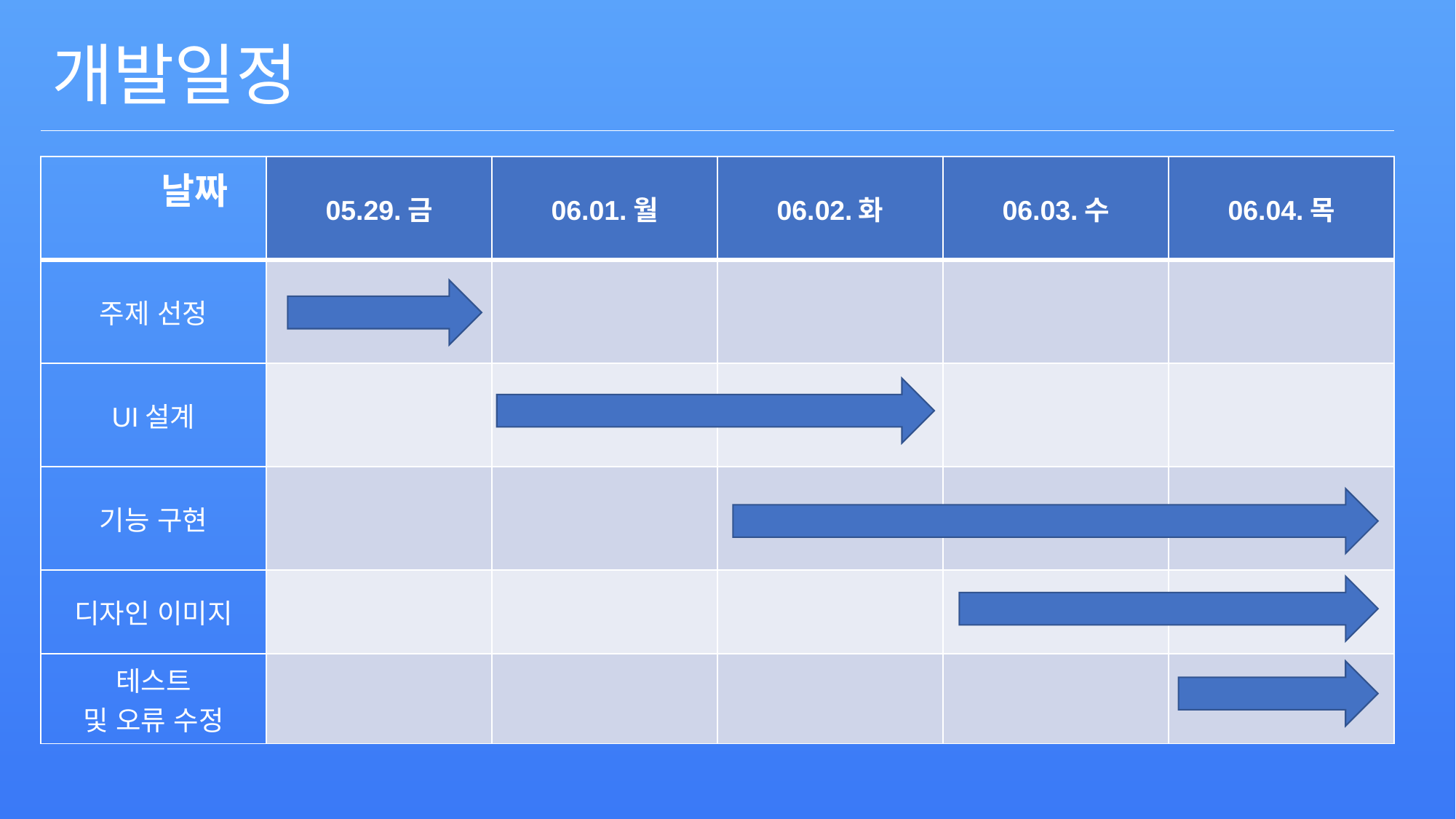

개발일정
| 날짜 | 05.29.금 | 06.01.월 | 06.02.화 | 06.03.수 | 06.04.목 |
| --- | --- | --- | --- | --- | --- |
| 주제 선정 |  |  |  |  |  |
| UI설계 |  |  |  |  |  |
| 기능 구현 |  |  |  |  |  |
| 디자인 이미지 |  |  |  |  |  |
| 테스트 및 오류 수정 |  |  |  |  |  |